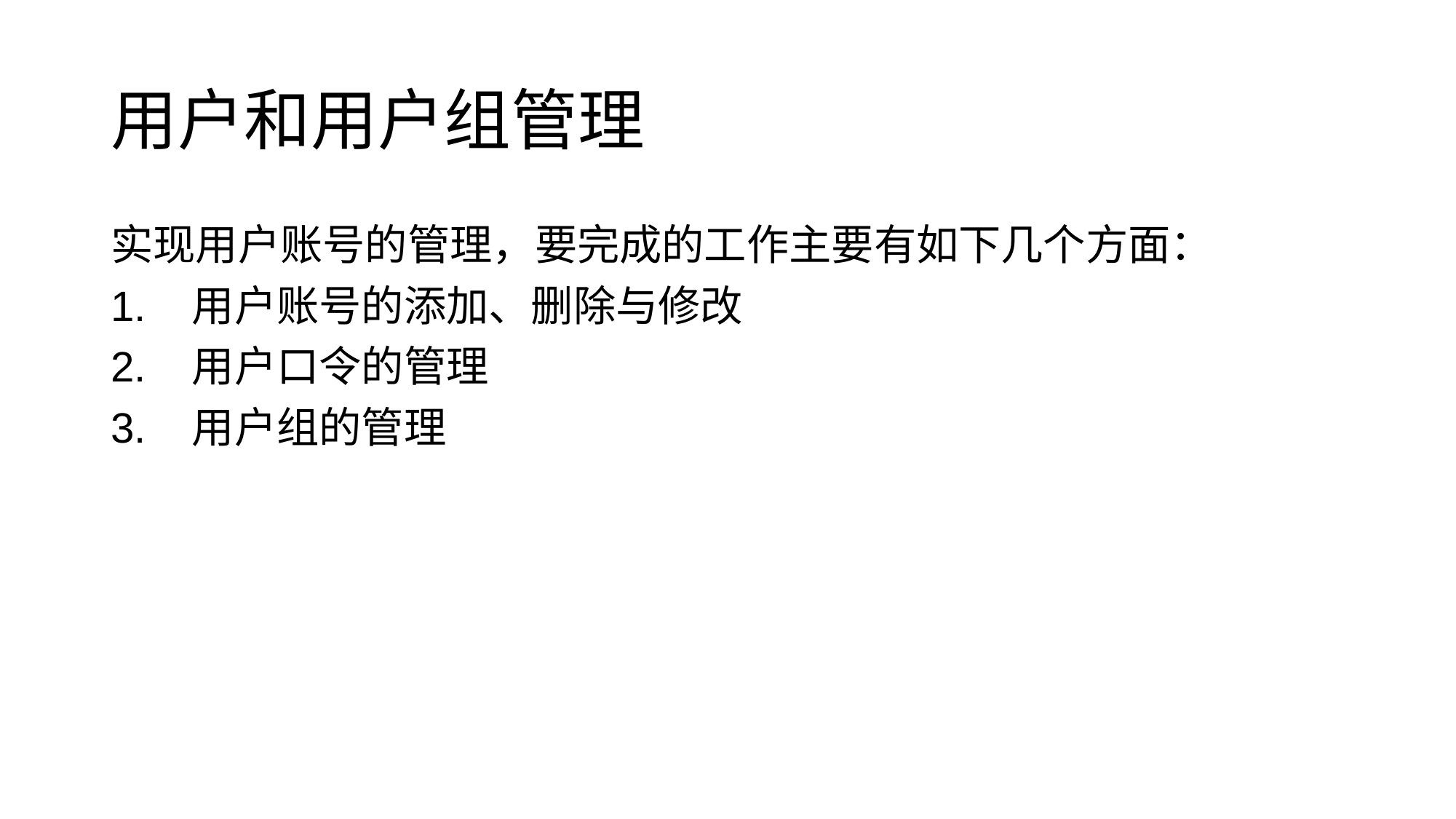

# 用户和用户组管理
实现用户账号的管理，要完成的工作主要有如下几个方面：
 用户账号的添加、删除与修改
 用户口令的管理
 用户组的管理